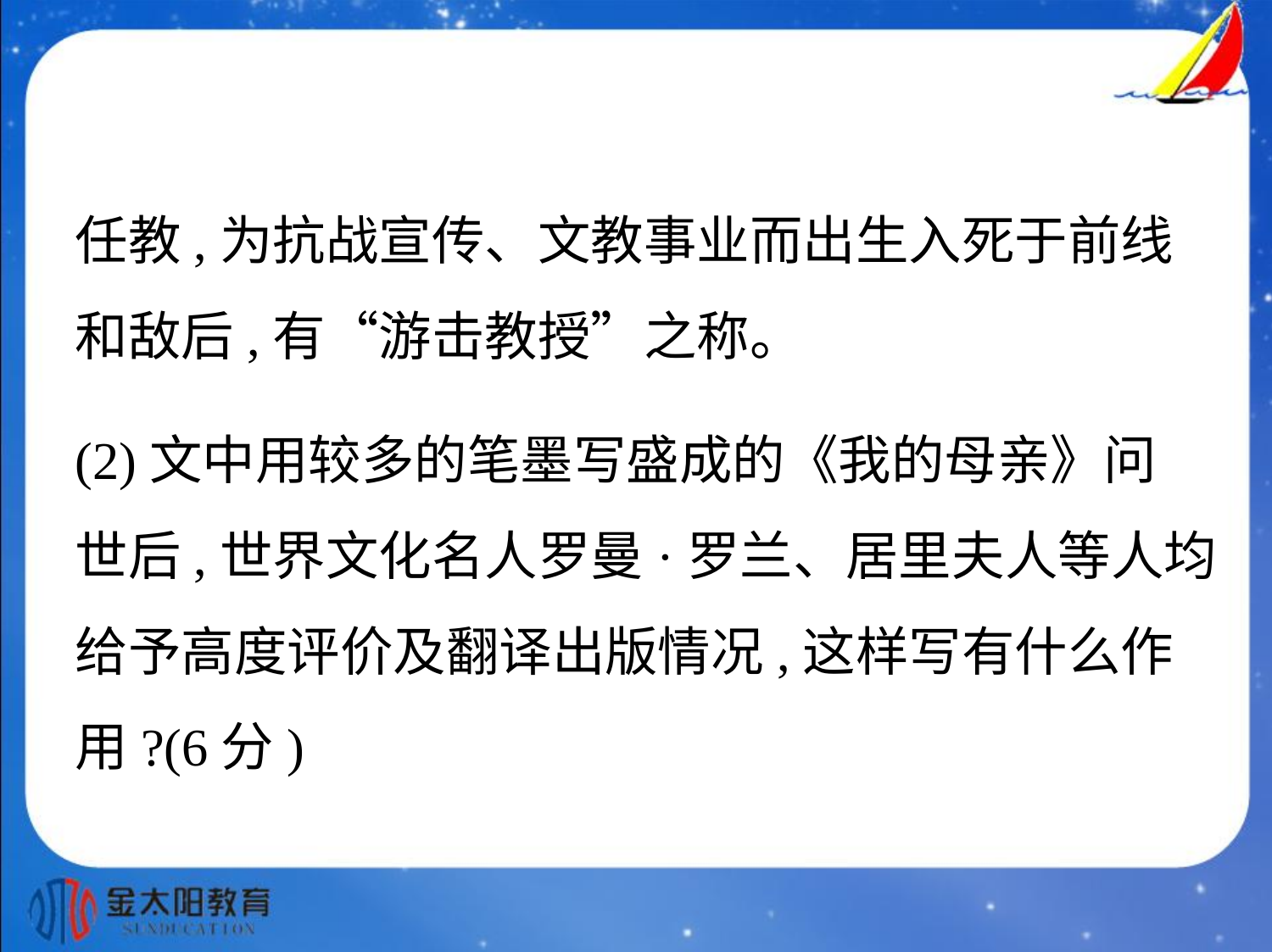

任教,为抗战宣传、文教事业而出生入死于前线
和敌后,有“游击教授”之称。
(2)文中用较多的笔墨写盛成的《我的母亲》问
世后,世界文化名人罗曼·罗兰、居里夫人等人均
给予高度评价及翻译出版情况,这样写有什么作
用?(6分)